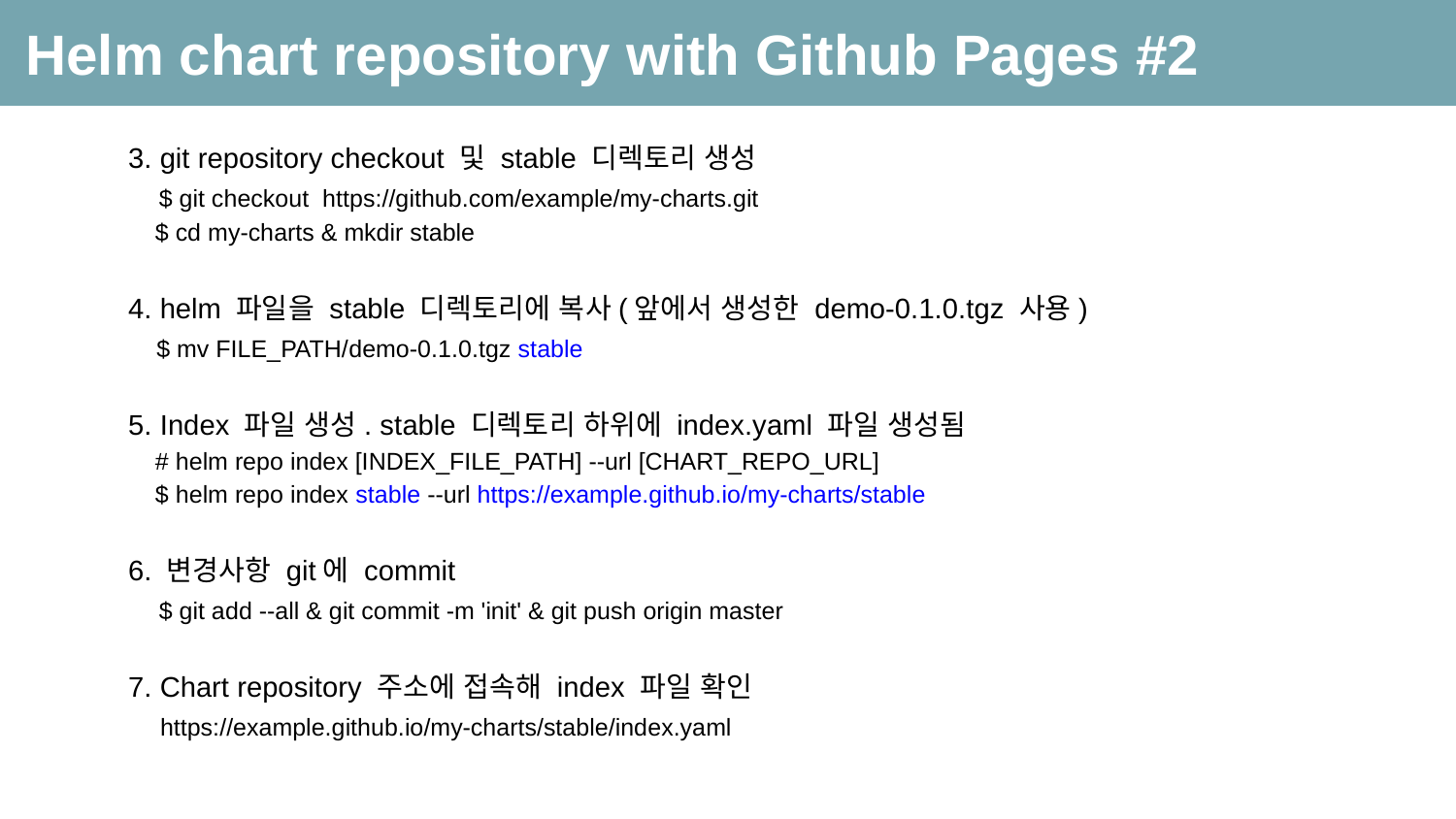

Helm chart repository with Github Pages #2
3. git repository checkout 및 stable 디렉토리 생성
    $ git checkout  https://github.com/example/my-charts.git
    $ cd my-charts & mkdir stable

4. helm 파일을 stable 디렉토리에 복사(앞에서 생성한 demo-0.1.0.tgz 사용)
    $ mv FILE_PATH/demo-0.1.0.tgz stable

5. Index 파일 생성. stable 디렉토리 하위에 index.yaml 파일 생성됨
    # helm repo index [INDEX_FILE_PATH] --url [CHART_REPO_URL]
    $ helm repo index stable --url https://example.github.io/my-charts/stable

6. 변경사항 git에 commit
    $ git add --all & git commit -m 'init' & git push origin master

7. Chart repository 주소에 접속해 index 파일 확인
    https://example.github.io/my-charts/stable/index.yaml